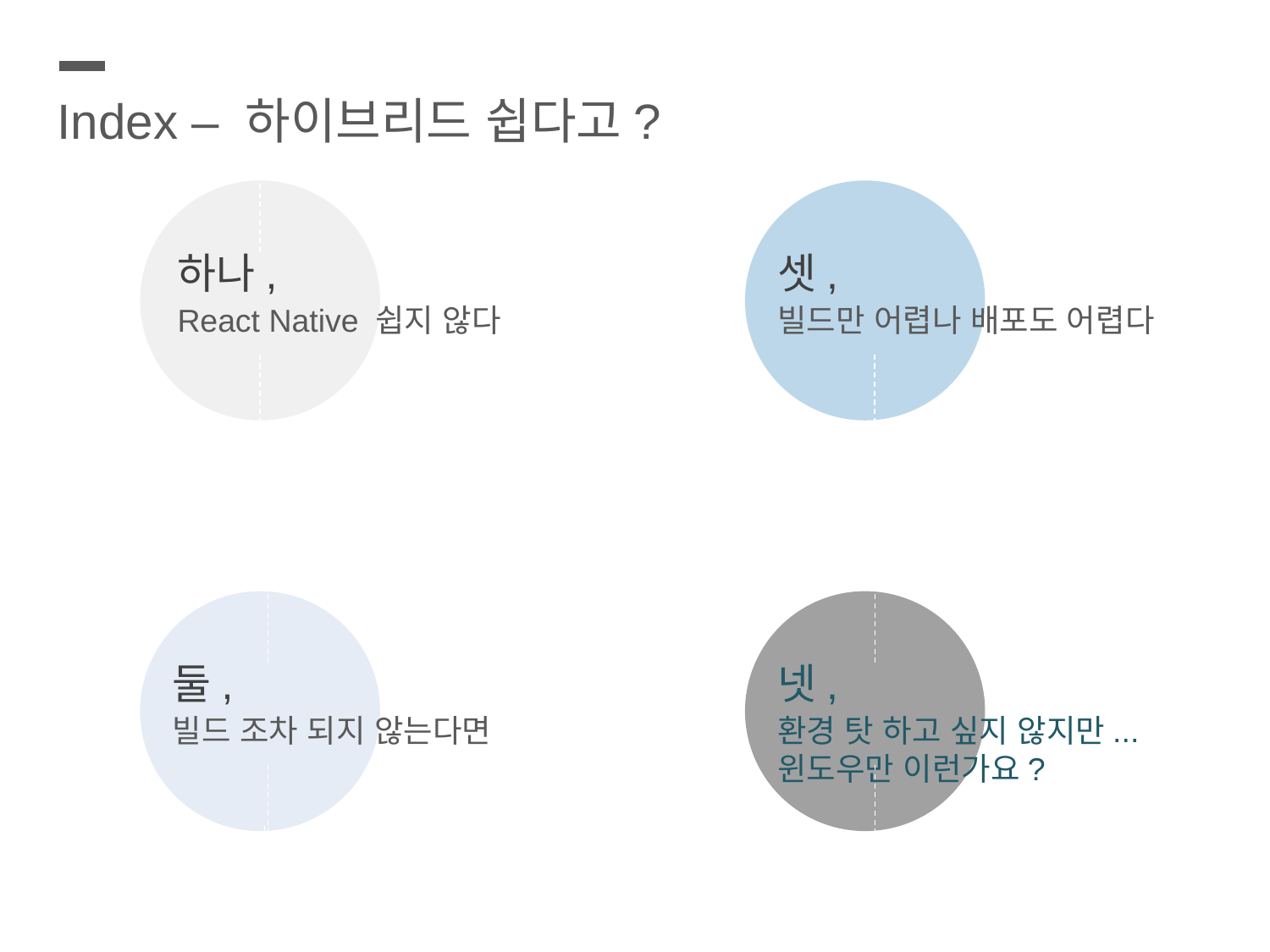

Index – 하이브리드 쉽다고?

하나,
셋,
React Native 쉽지 않다
빌드만 어렵나 배포도 어렵다

둘,
넷,
환경 탓 하고 싶지 않지만...
윈도우만 이런가요?
빌드 조차 되지 않는다면